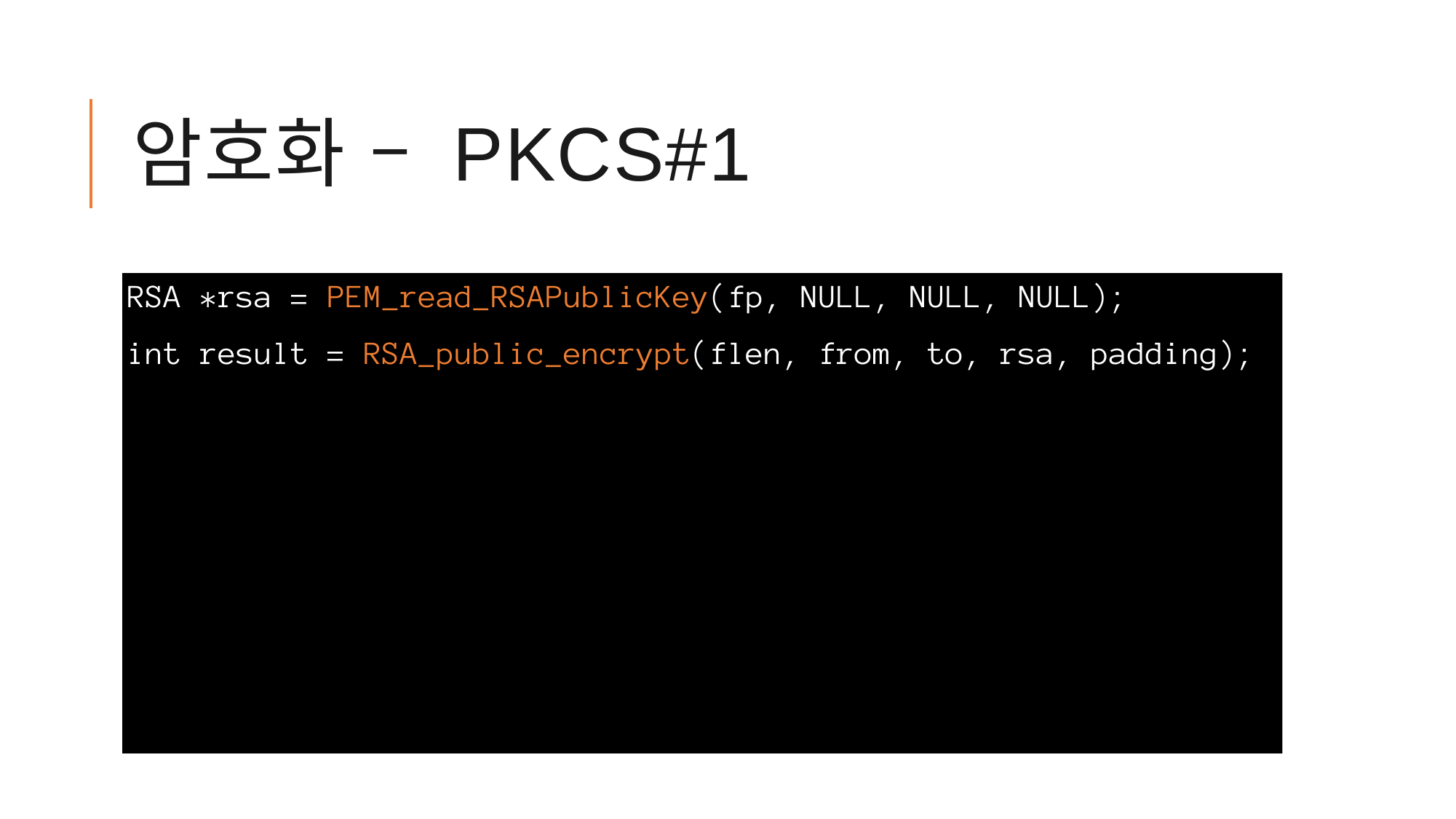

# 암호화 – PKCS#1
RSA *rsa = PEM_read_RSAPublicKey(fp, NULL, NULL, NULL);
int result = RSA_public_encrypt(flen, from, to, rsa, padding);